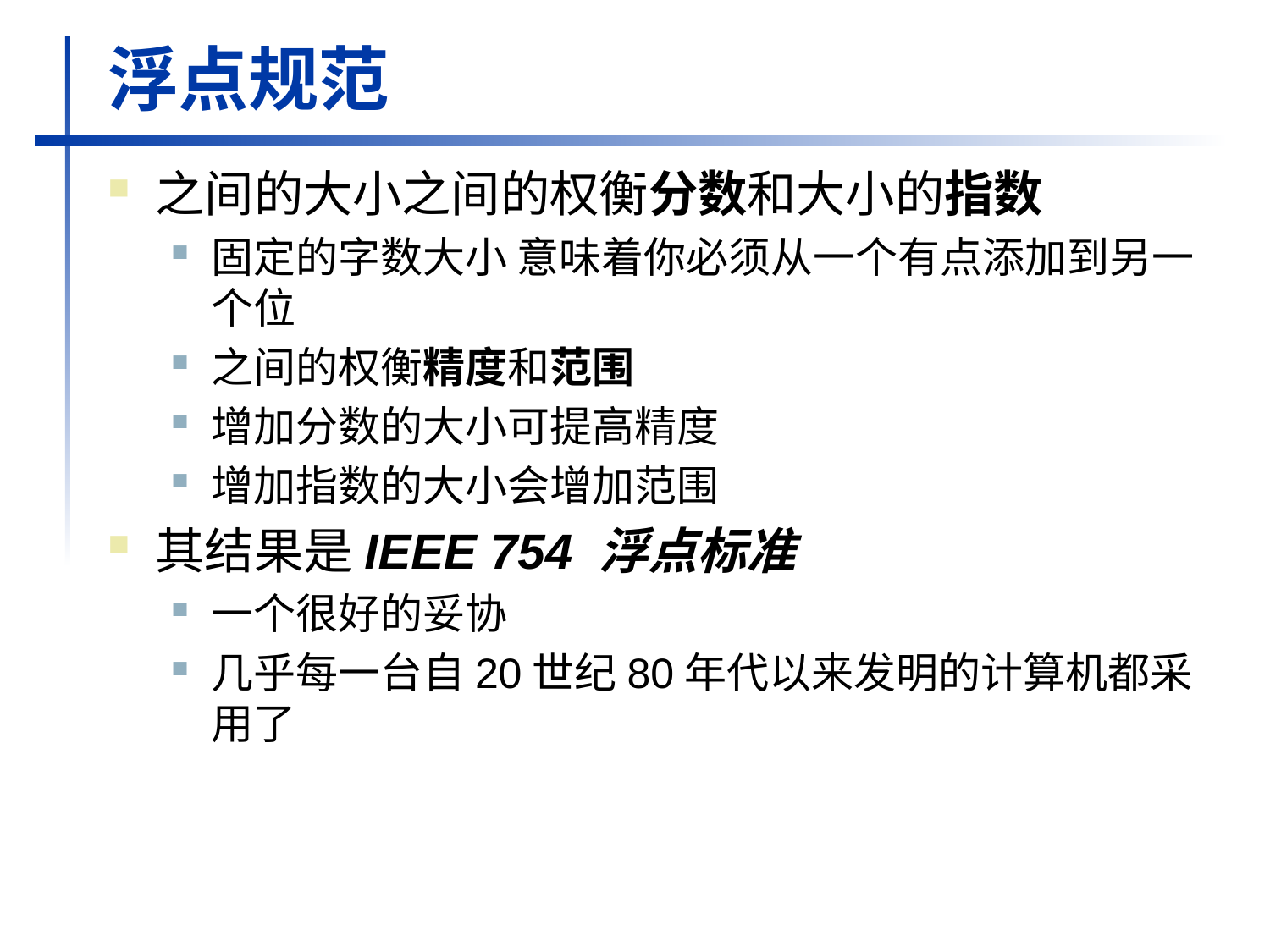

# 浮点规范
之间的大小之间的权衡分数和大小的指数
固定的字数大小 意味着你必须从一个有点添加到另一个位
之间的权衡精度和范围
增加分数的大小可提高精度
增加指数的大小会增加范围
其结果是IEEE 754 浮点标准
一个很好的妥协
几乎每一台自20世纪80年代以来发明的计算机都采用了